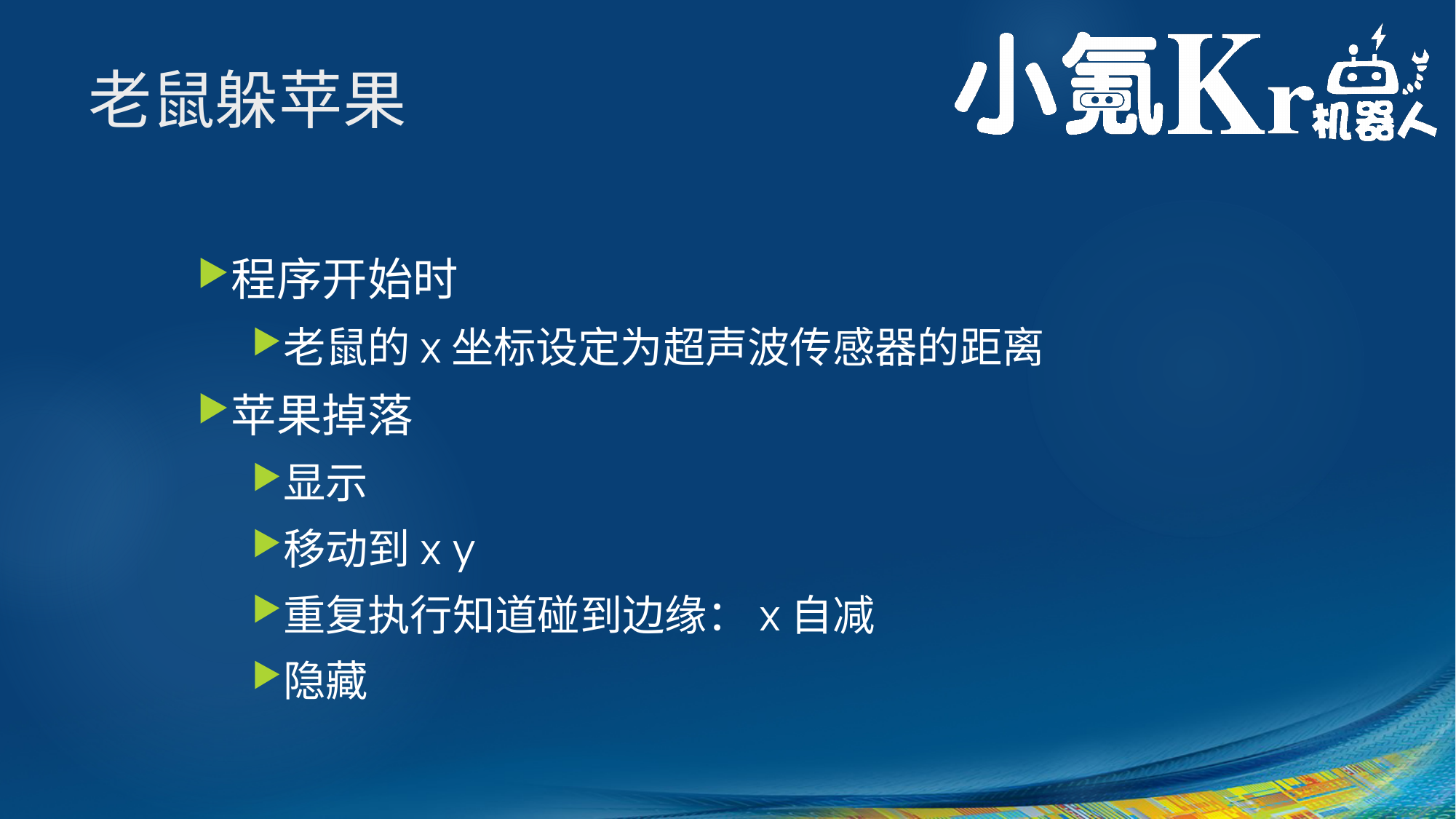

# 老鼠躲苹果
程序开始时
老鼠的x坐标设定为超声波传感器的距离
苹果掉落
显示
移动到x y
重复执行知道碰到边缘：x自减
隐藏